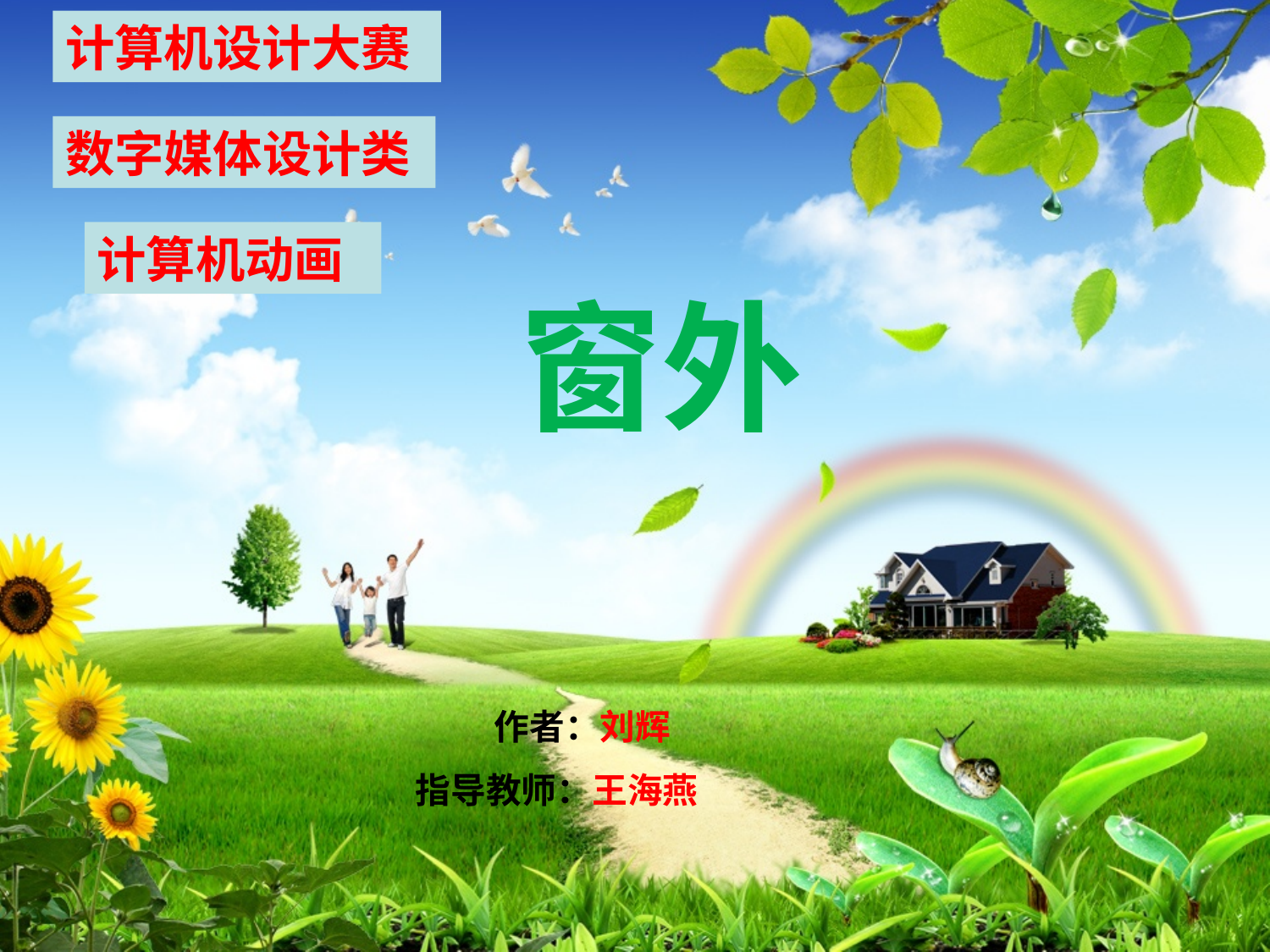

计算机设计大赛
数字媒体设计类

窗外
计算机动画
作者：刘辉
指导教师：王海燕